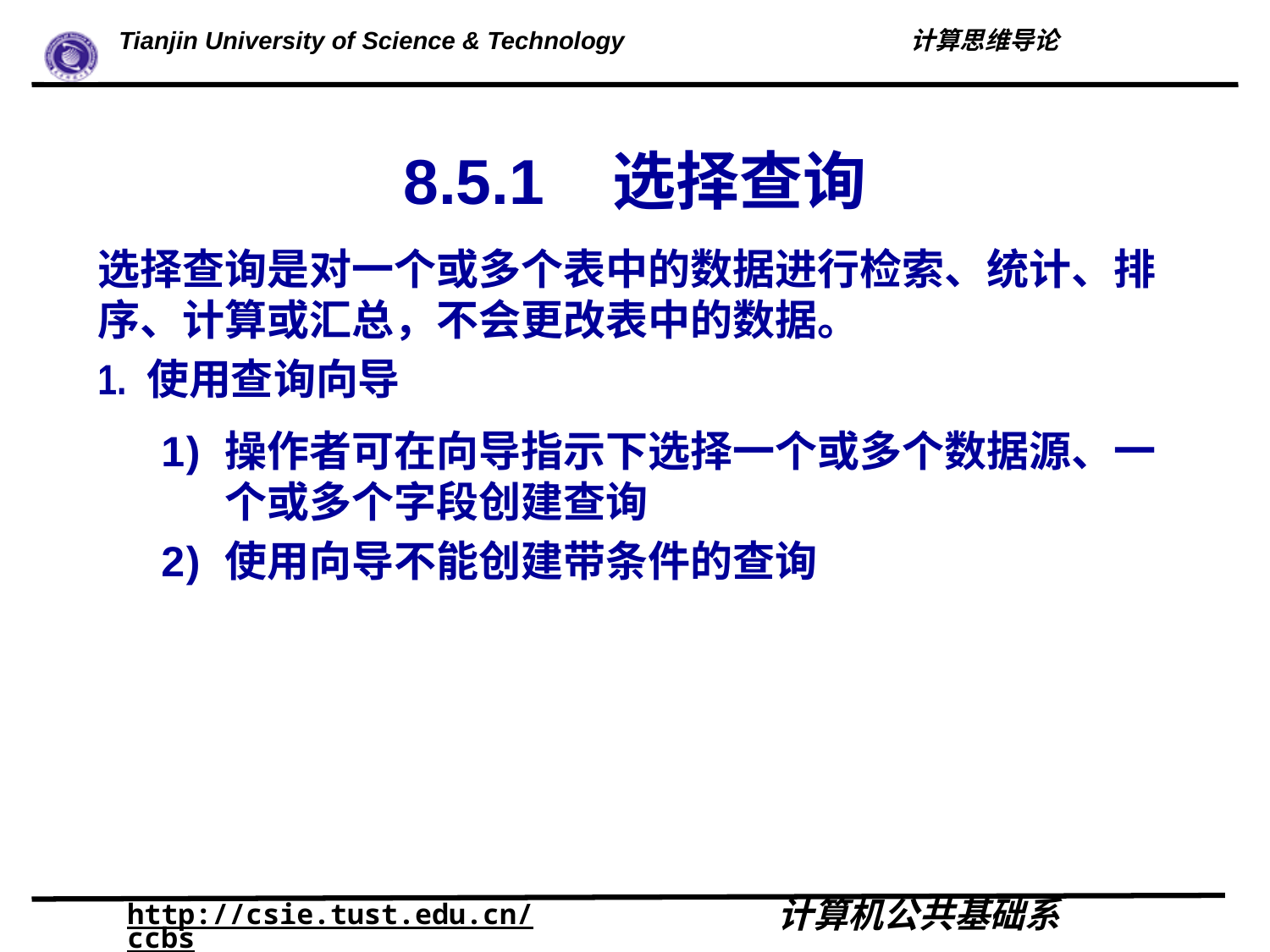

# 8.5.1   选择查询
选择查询是对一个或多个表中的数据进行检索、统计、排序、计算或汇总，不会更改表中的数据。
1. 使用查询向导
操作者可在向导指示下选择一个或多个数据源、一个或多个字段创建查询
使用向导不能创建带条件的查询